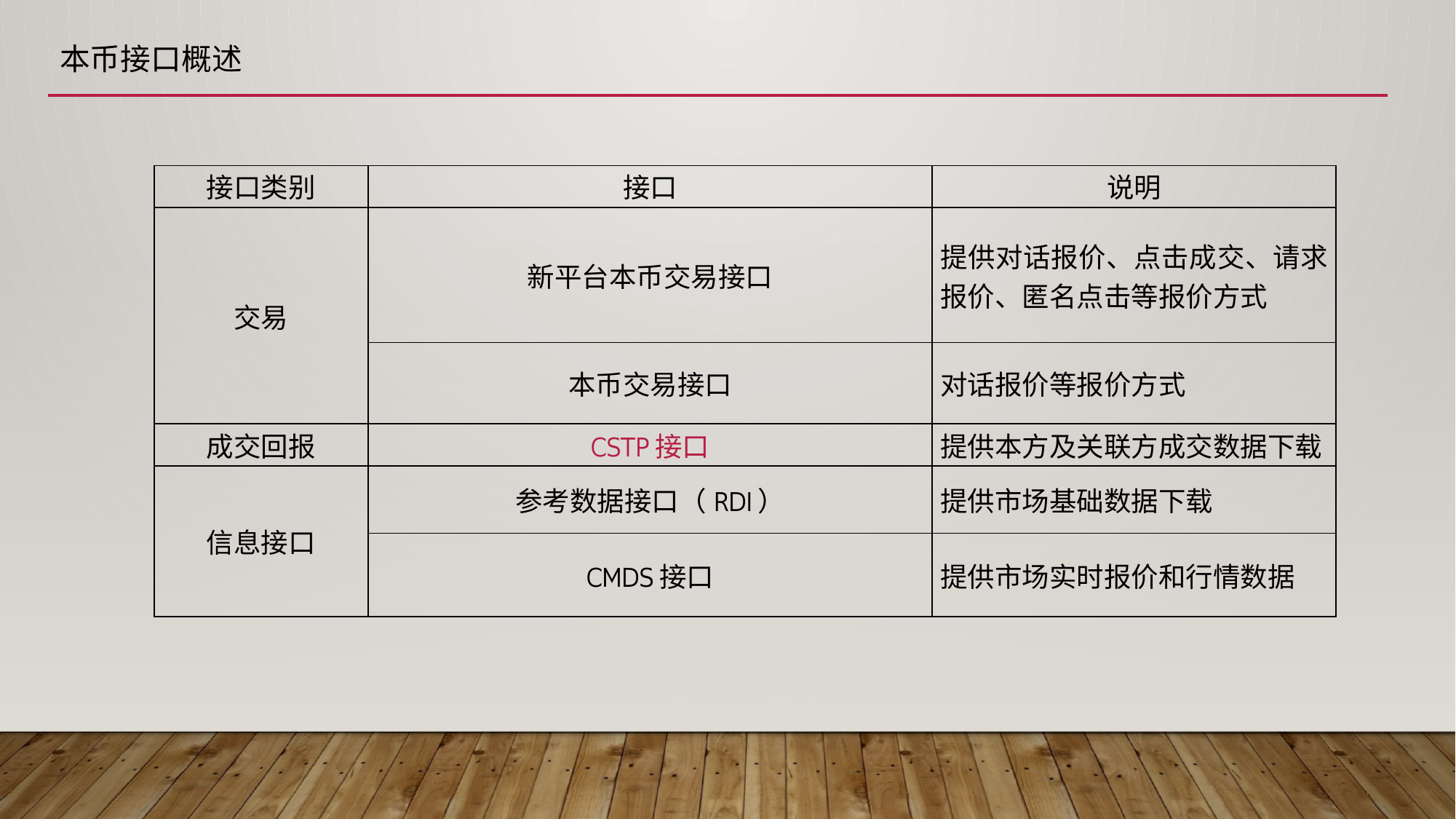

本币接口概述
| 接口类别 | 接口 | 说明 |
| --- | --- | --- |
| 交易 | 新平台本币交易接口 | 提供对话报价、点击成交、请求报价、匿名点击等报价方式 |
|  | 本币交易接口 | 对话报价等报价方式 |
| 成交回报 | CSTP接口 | 提供本方及关联方成交数据下载 |
| 信息接口 | 参考数据接口（RDI） | 提供市场基础数据下载 |
| --- | --- | --- |
|  | CMDS接口 | 提供市场实时报价和行情数据 |